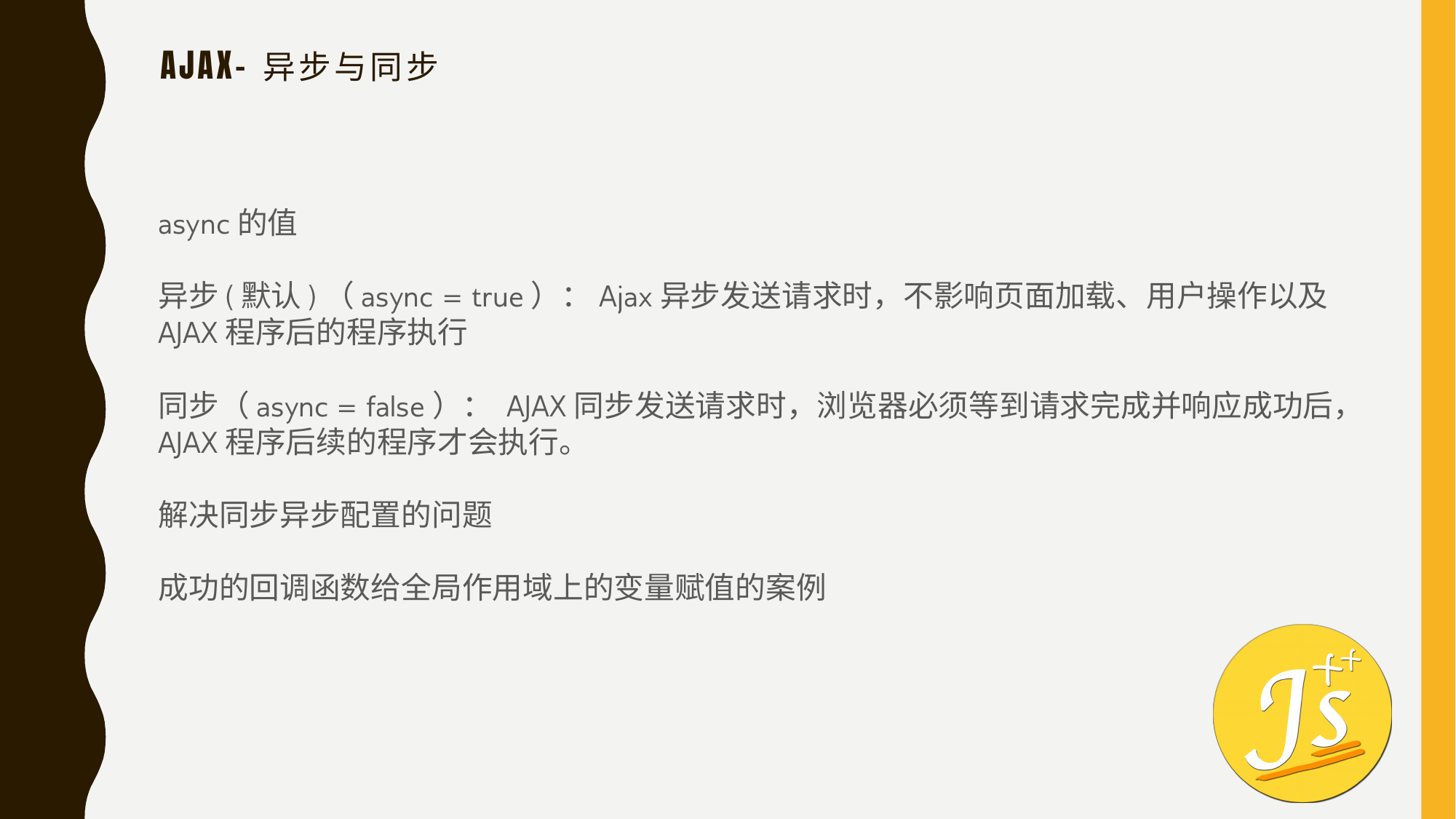

# AJAX- 异步与同步

async的值

异步(默认)（async = true）：Ajax异步发送请求时，不影响页面加载、用户操作以及AJAX程序后的程序执行

同步（async = false）： AJAX同步发送请求时，浏览器必须等到请求完成并响应成功后，AJAX程序后续的程序才会执行。

解决同步异步配置的问题

成功的回调函数给全局作用域上的变量赋值的案例